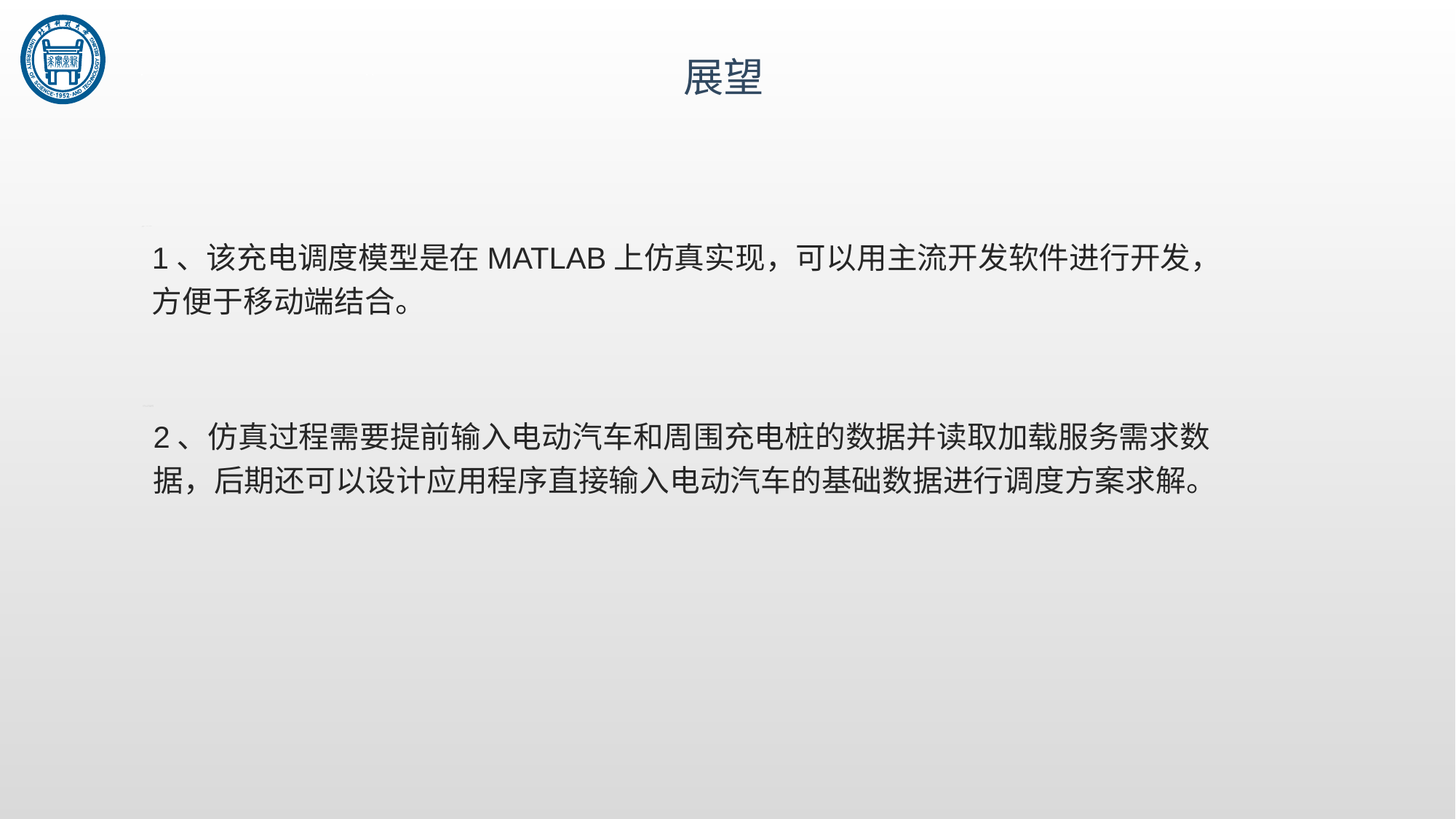

展望
1、该充电调度模型是在MATLAB上仿真实现，可以用主流开发软件进行开发，方便于移动端结合。
2、仿真过程需要提前输入电动汽车和周围充电桩的数据并读取加载服务需求数据，后期还可以设计应用程序直接输入电动汽车的基础数据进行调度方案求解。
延迟符号